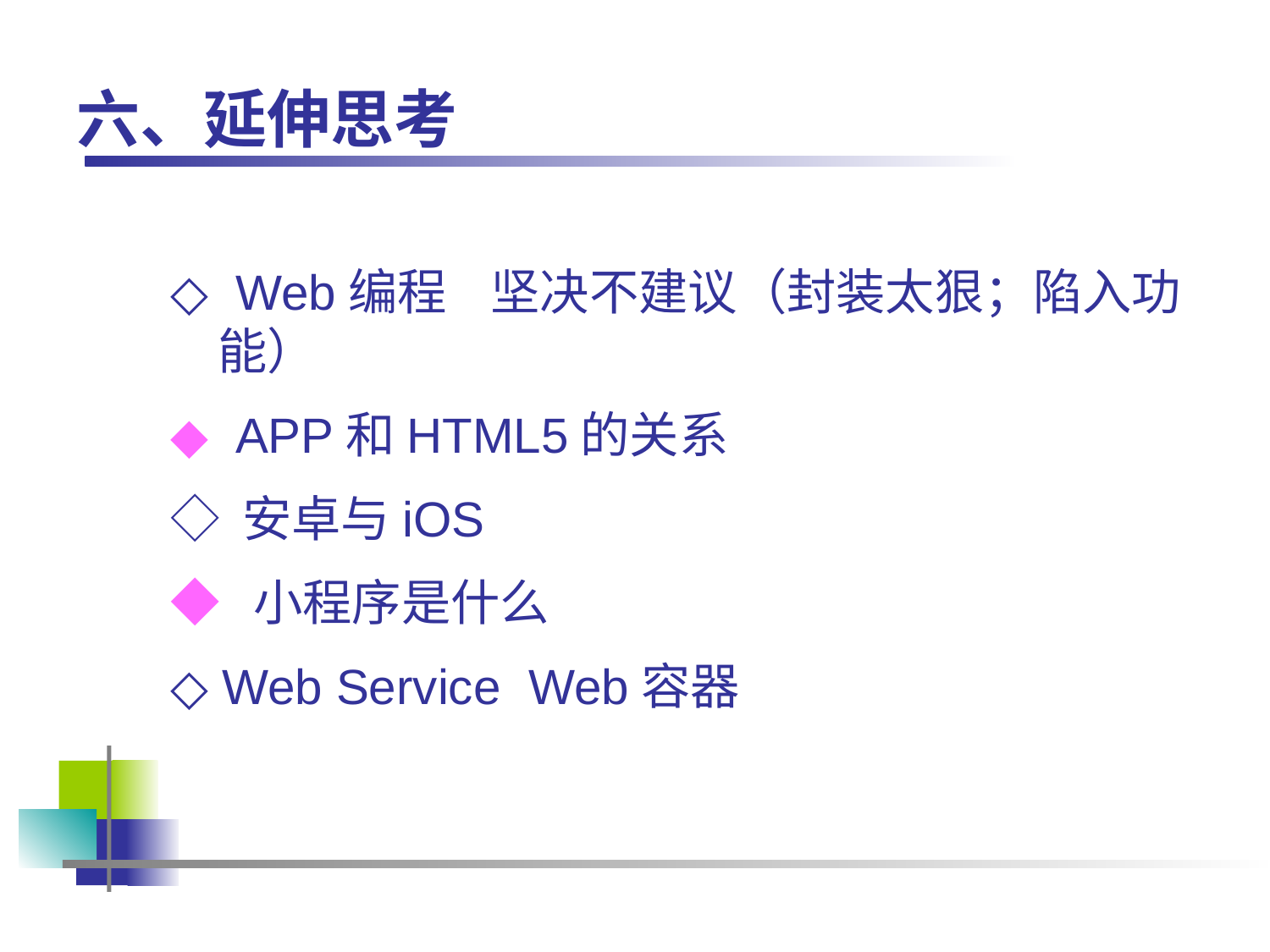

# 六、延伸思考

◇  Web编程    坚决不建议（封装太狠；陷入功能）
◆  APP和HTML5的关系
◇ 安卓与iOS
◆  小程序是什么
◇ Web Service  Web容器